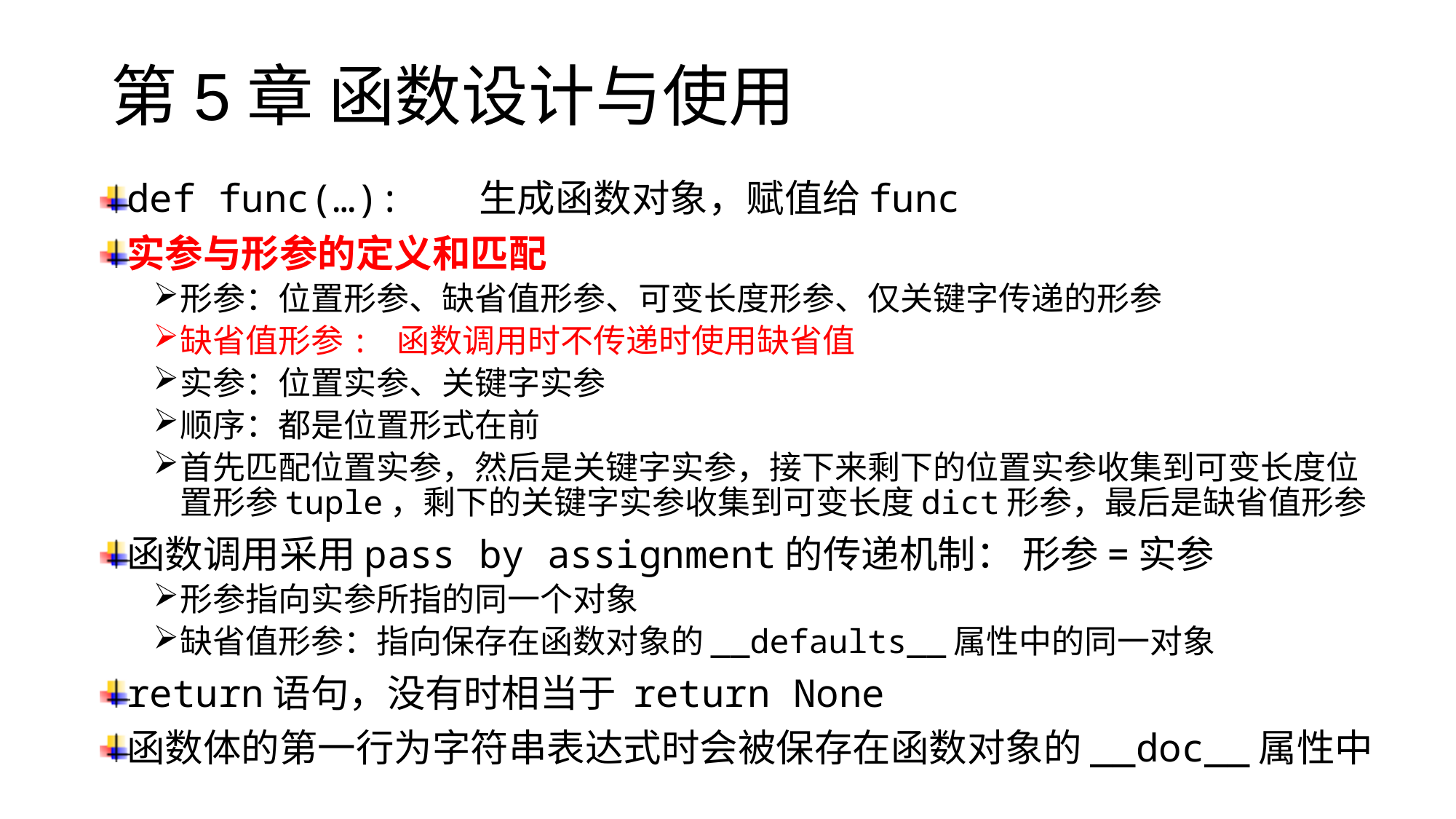

# 第5章 函数设计与使用
def func(…):   生成函数对象，赋值给func
实参与形参的定义和匹配
形参：位置形参、缺省值形参、可变长度形参、仅关键字传递的形参
缺省值形参: 函数调用时不传递时使用缺省值
实参：位置实参、关键字实参
顺序：都是位置形式在前
首先匹配位置实参，然后是关键字实参，接下来剩下的位置实参收集到可变长度位置形参tuple，剩下的关键字实参收集到可变长度dict形参，最后是缺省值形参
函数调用采用pass by assignment的传递机制： 形参=实参
形参指向实参所指的同一个对象
缺省值形参：指向保存在函数对象的__defaults__属性中的同一对象
return语句，没有时相当于 return None
函数体的第一行为字符串表达式时会被保存在函数对象的__doc__属性中